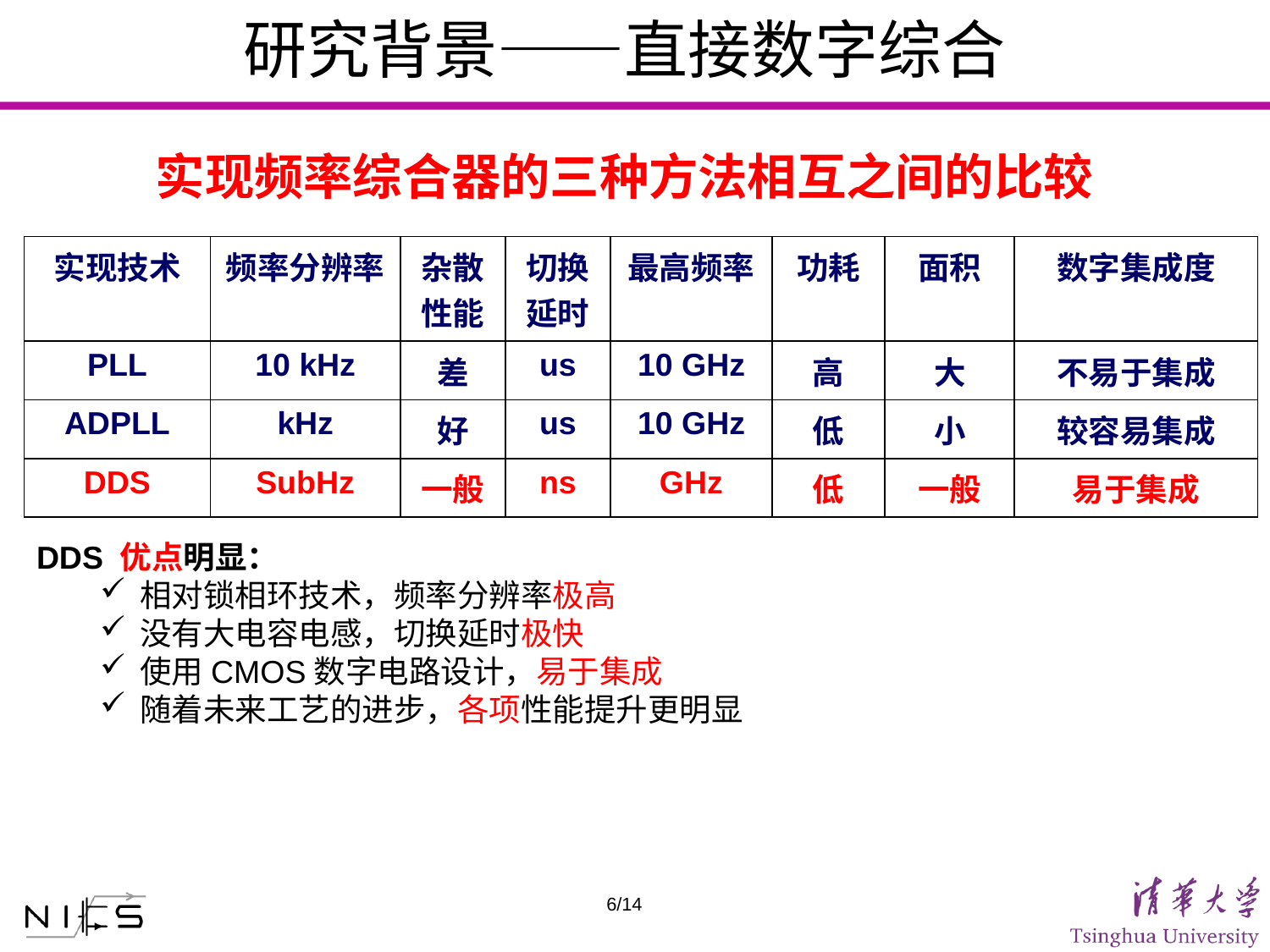

# 研究背景——直接数字综合
实现频率综合器的三种方法相互之间的比较
| 实现技术 | 频率分辨率 | 杂散性能 | 切换延时 | 最高频率 | 功耗 | 面积 | 数字集成度 |
| --- | --- | --- | --- | --- | --- | --- | --- |
| PLL | 10 kHz | 差 | us | 10 GHz | 高 | 大 | 不易于集成 |
| ADPLL | kHz | 好 | us | 10 GHz | 低 | 小 | 较容易集成 |
| DDS | SubHz | 一般 | ns | GHz | 低 | 一般 | 易于集成 |
DDS 优点明显：
相对锁相环技术，频率分辨率极高
没有大电容电感，切换延时极快
使用CMOS数字电路设计，易于集成
随着未来工艺的进步，各项性能提升更明显
6/14